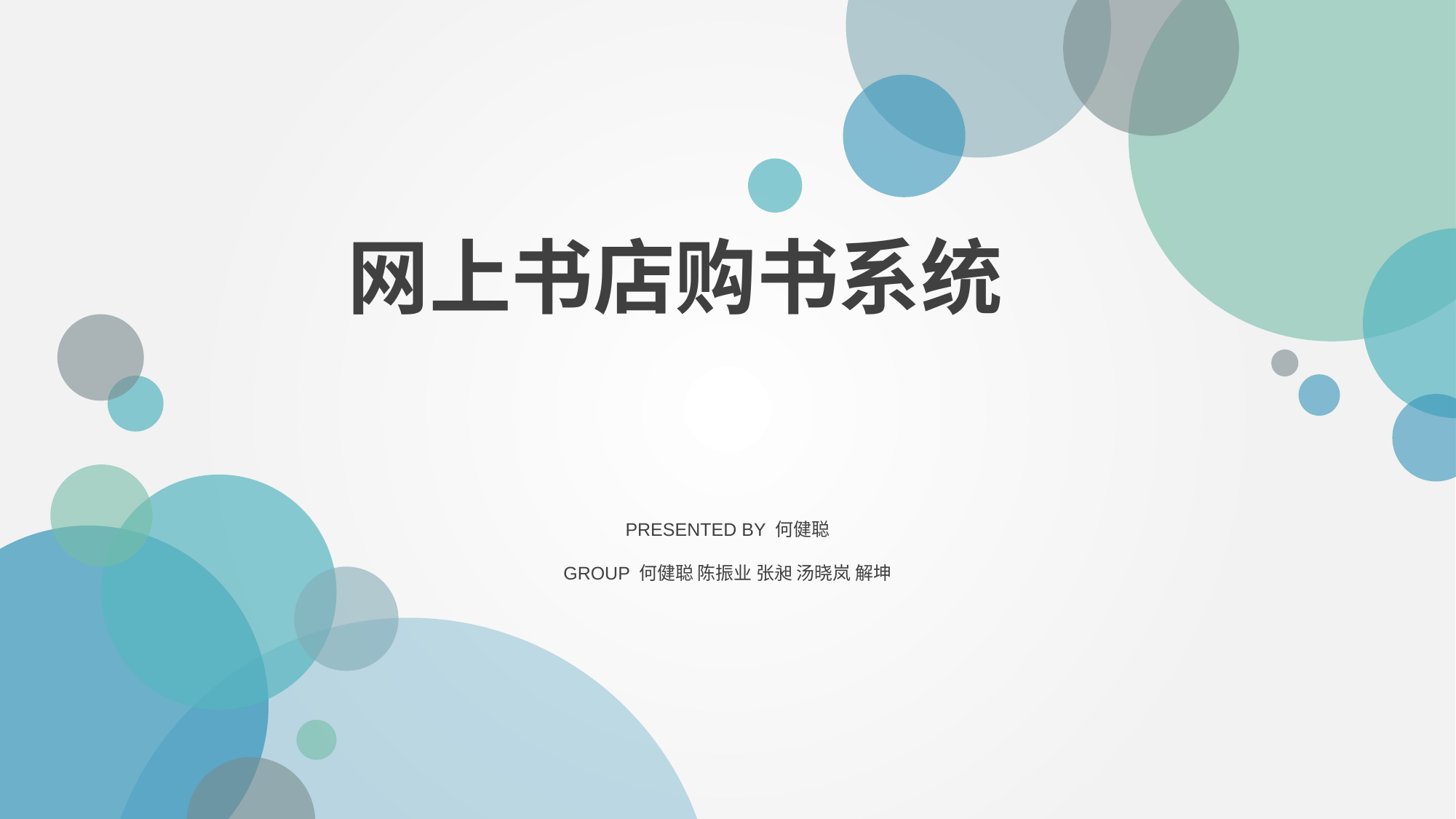

网上书店购书系统
PRESENTED BY 何健聪
GROUP 何健聪 陈振业 张昶 汤晓岚 解坤